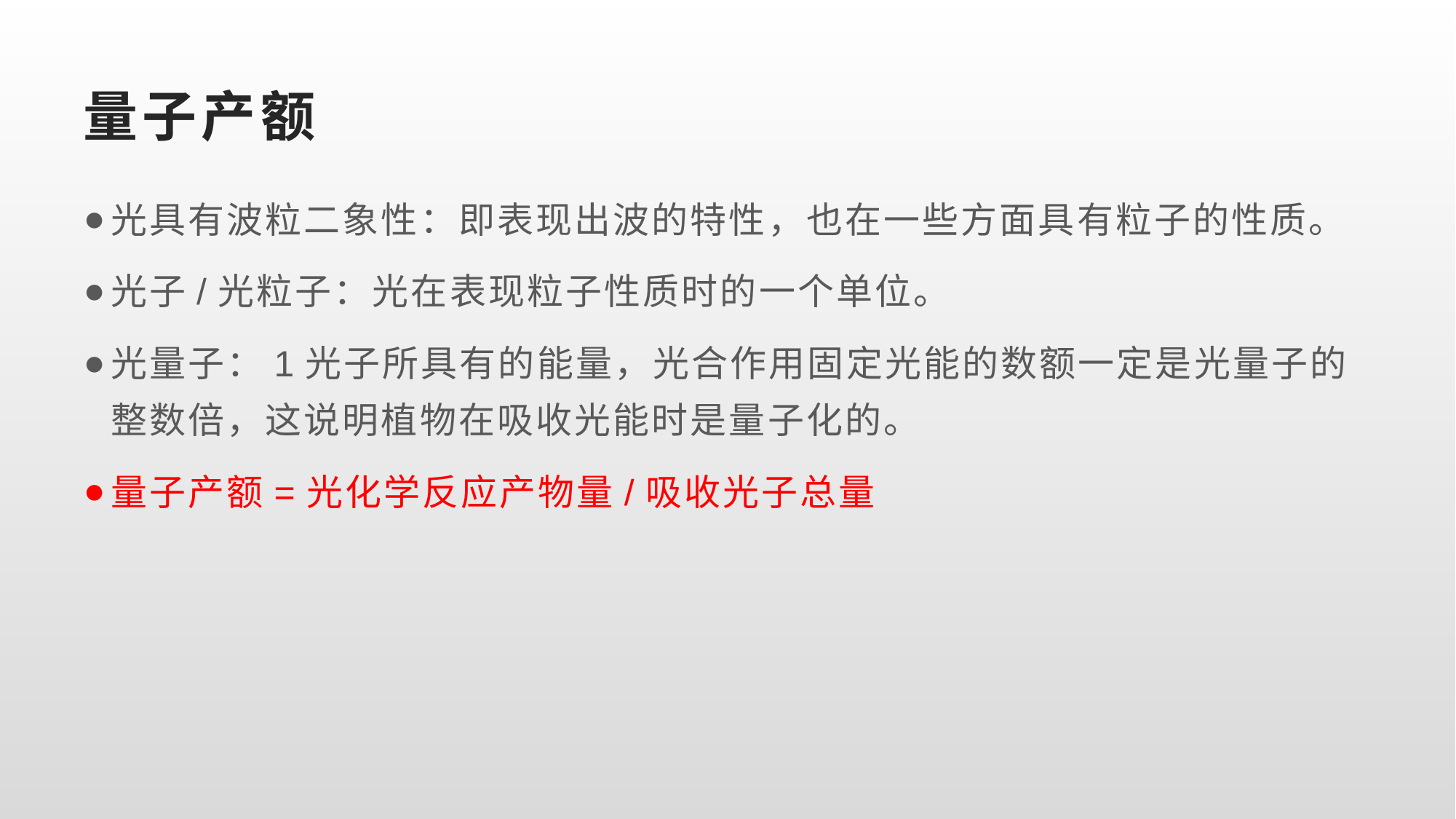

# 量子产额
光具有波粒二象性：即表现出波的特性，也在一些方面具有粒子的性质。
光子/光粒子：光在表现粒子性质时的一个单位。
光量子：1光子所具有的能量，光合作用固定光能的数额一定是光量子的整数倍，这说明植物在吸收光能时是量子化的。
量子产额=光化学反应产物量/吸收光子总量